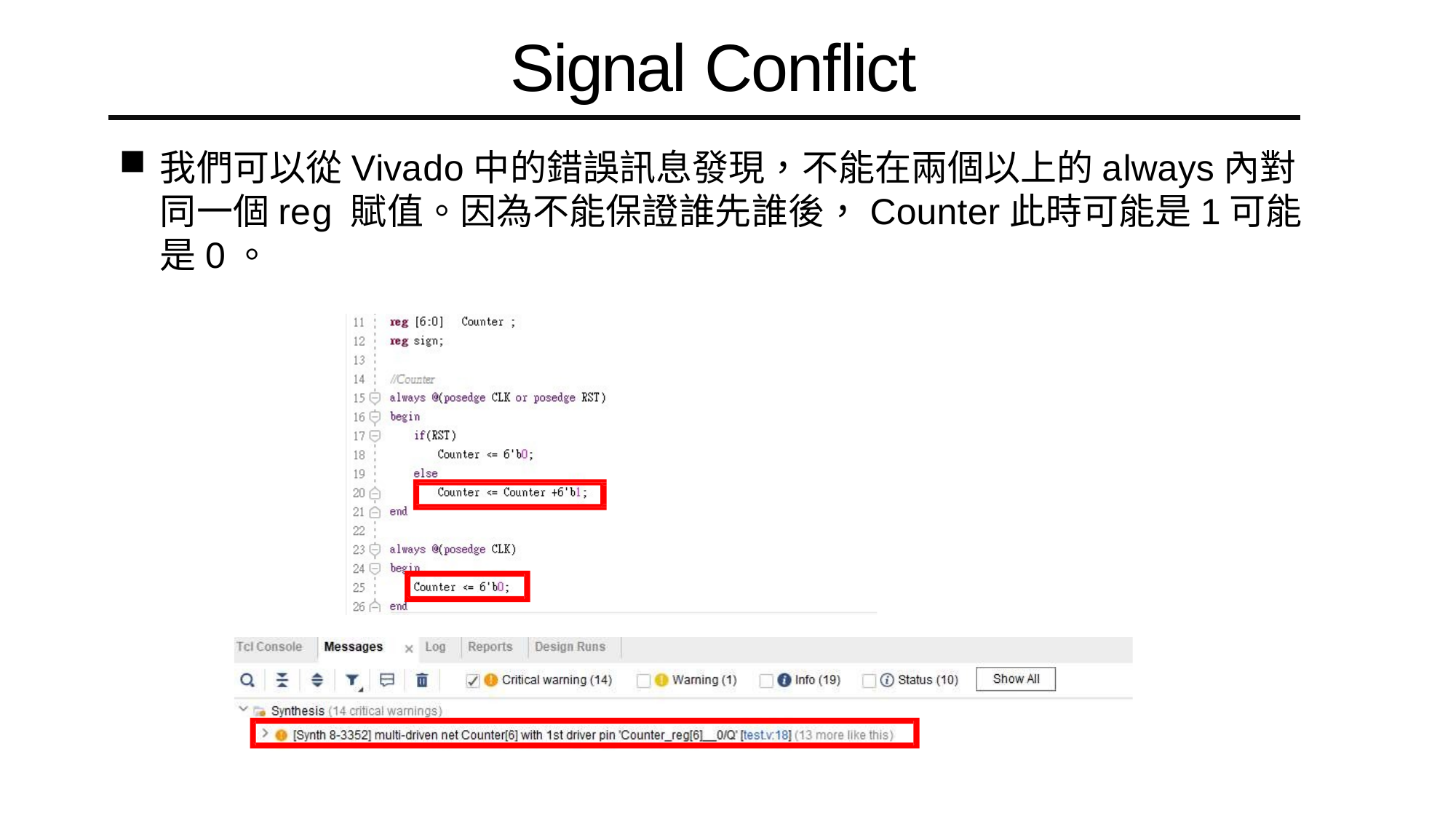

Signal Conflict
我們可以從Vivado中的錯誤訊息發現，不能在兩個以上的always內對同一個reg 賦值。因為不能保證誰先誰後，Counter此時可能是1可能是0。